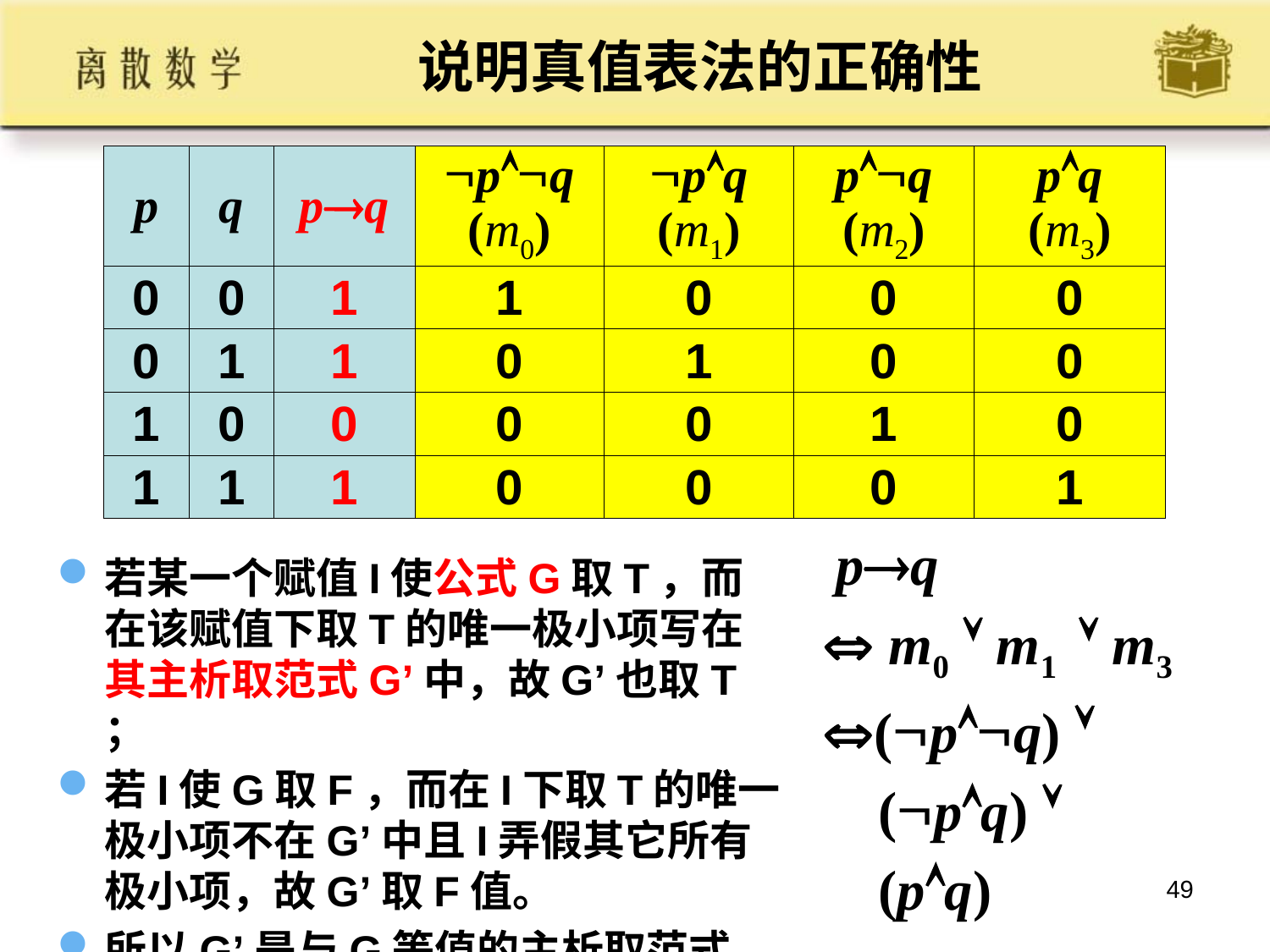

# 说明真值表法的正确性
| p | q | p→q | ¬p∧¬q (m0) | ¬p∧q (m1) | p∧¬q (m2) | p∧q (m3) |
| --- | --- | --- | --- | --- | --- | --- |
| 0 | 0 | 1 | 1 | 0 | 0 | 0 |
| 0 | 1 | 1 | 0 | 1 | 0 | 0 |
| 1 | 0 | 0 | 0 | 0 | 1 | 0 |
| 1 | 1 | 1 | 0 | 0 | 0 | 1 |
  p→q
 ⇔ m0 ∨ m1  ∨ m3
 ⇔(¬p∧¬q) ∨
     (¬p∧q) ∨
     (p∧q)
若某一个赋值I使公式G取T，而在该赋值下取T的唯一极小项写在其主析取范式G’中，故G’也取T ；
若I使G取F，而在I下取T的唯一极小项不在G’中且I弄假其它所有极小项，故G’取F值。
所以G’是与G等值的主析取范式。
49